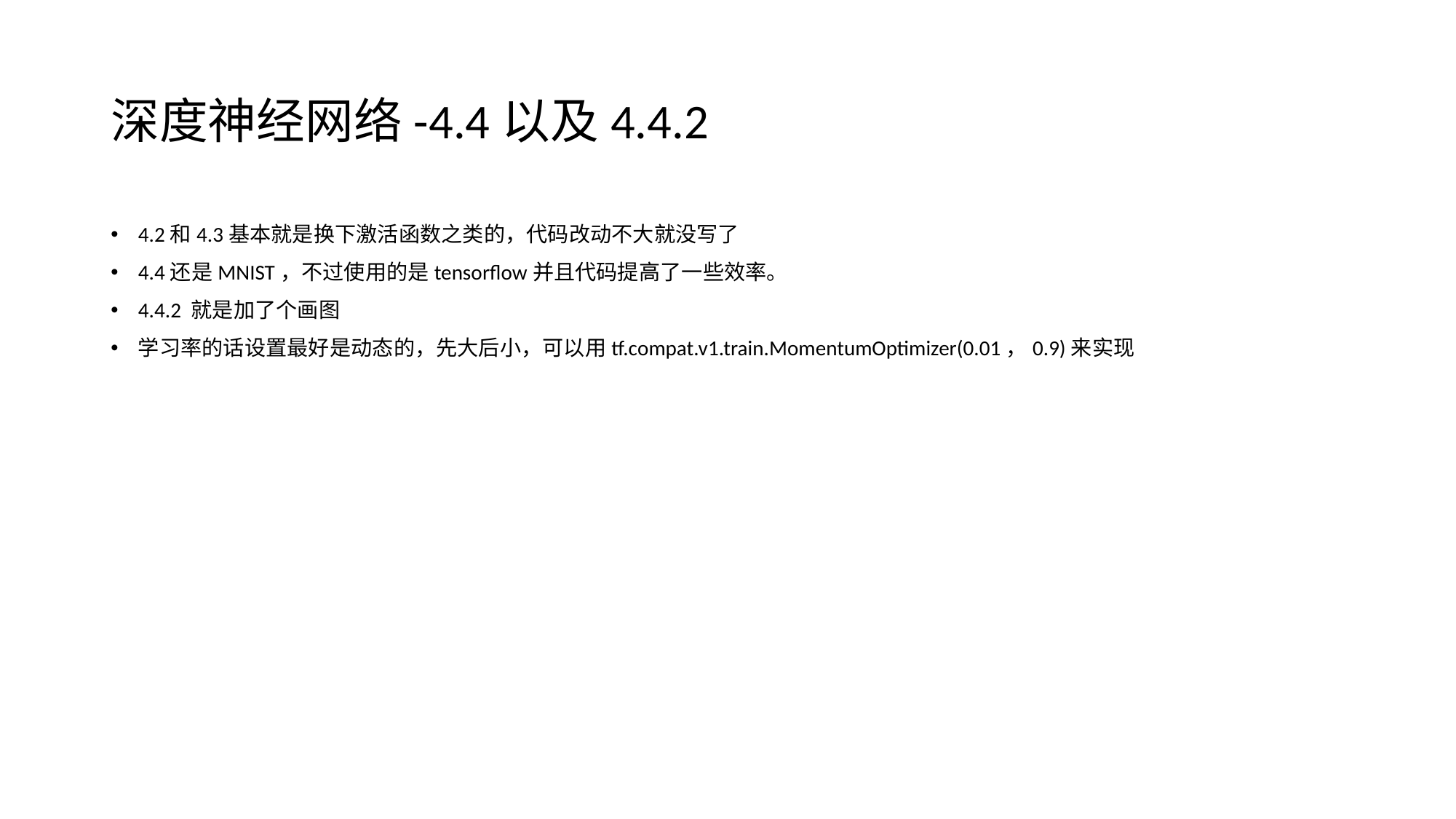

# 深度神经网络-4.4以及4.4.2
4.2和4.3基本就是换下激活函数之类的，代码改动不大就没写了
4.4还是MNIST，不过使用的是tensorflow并且代码提高了一些效率。
4.4.2 就是加了个画图
学习率的话设置最好是动态的，先大后小，可以用tf.compat.v1.train.MomentumOptimizer(0.01，0.9)来实现